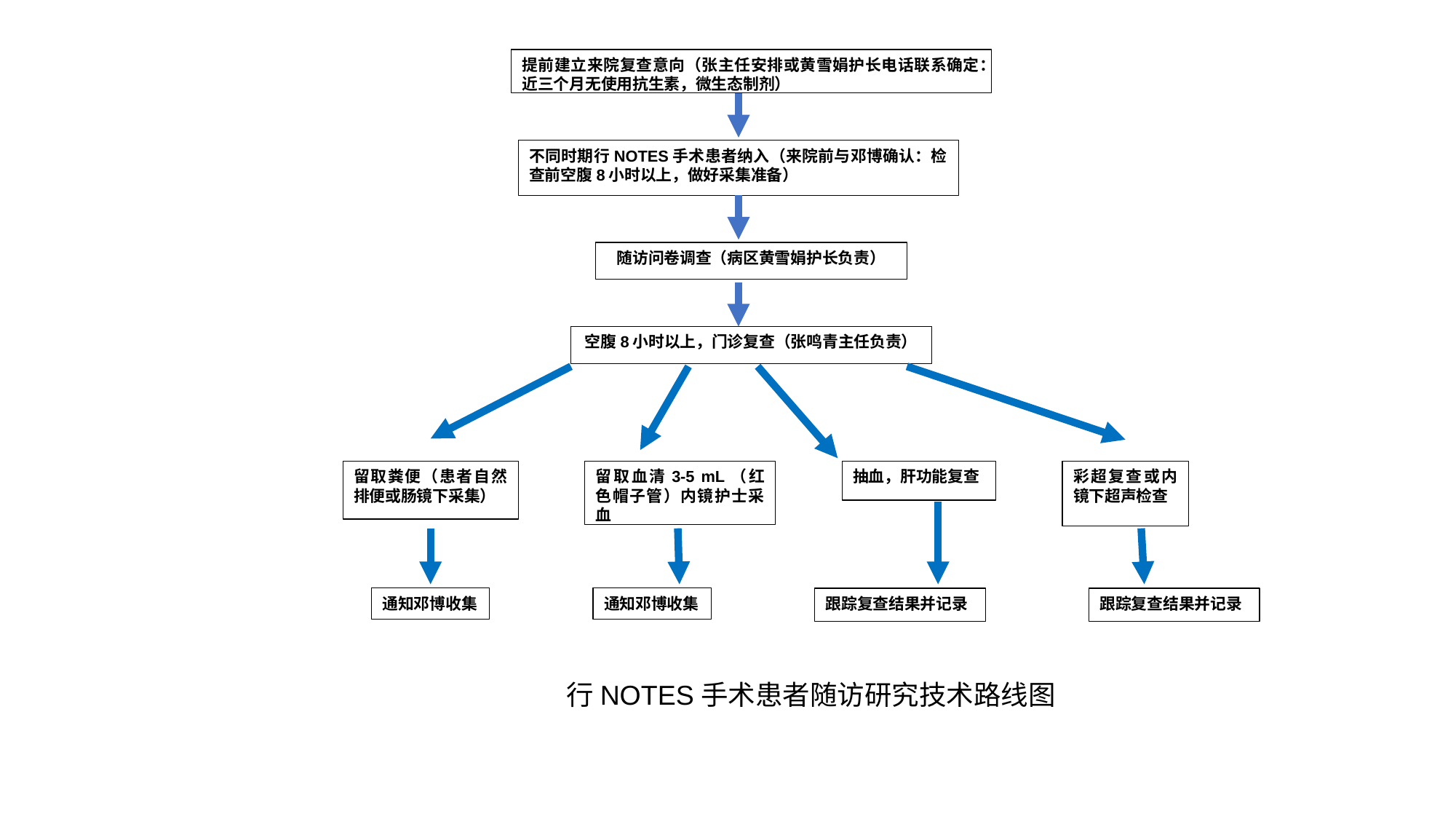

提前建立来院复查意向（张主任安排或黄雪娟护长电话联系确定：近三个月无使用抗生素，微生态制剂）
不同时期行NOTES手术患者纳入（来院前与邓博确认：检查前空腹8小时以上，做好采集准备）
随访问卷调查（病区黄雪娟护长负责）
空腹8小时以上，门诊复查（张鸣青主任负责）
留取粪便（患者自然排便或肠镜下采集）
留取血清3-5 mL（红色帽子管）内镜护士采血
抽血，肝功能复查
彩超复查或内镜下超声检查
通知邓博收集
通知邓博收集
跟踪复查结果并记录
跟踪复查结果并记录
行NOTES手术患者随访研究技术路线图